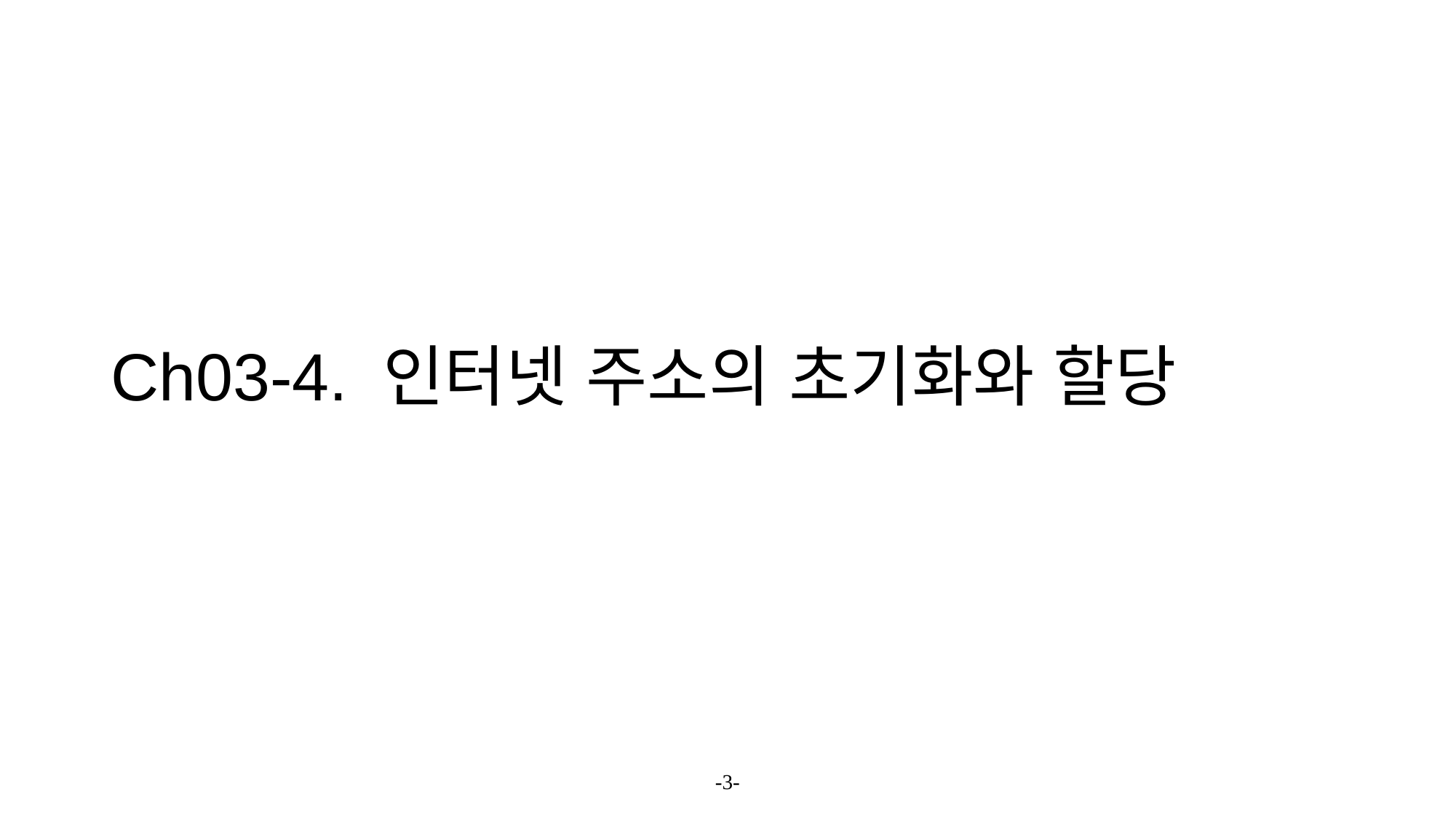

# Ch03-4. 인터넷 주소의 초기화와 할당
-3-